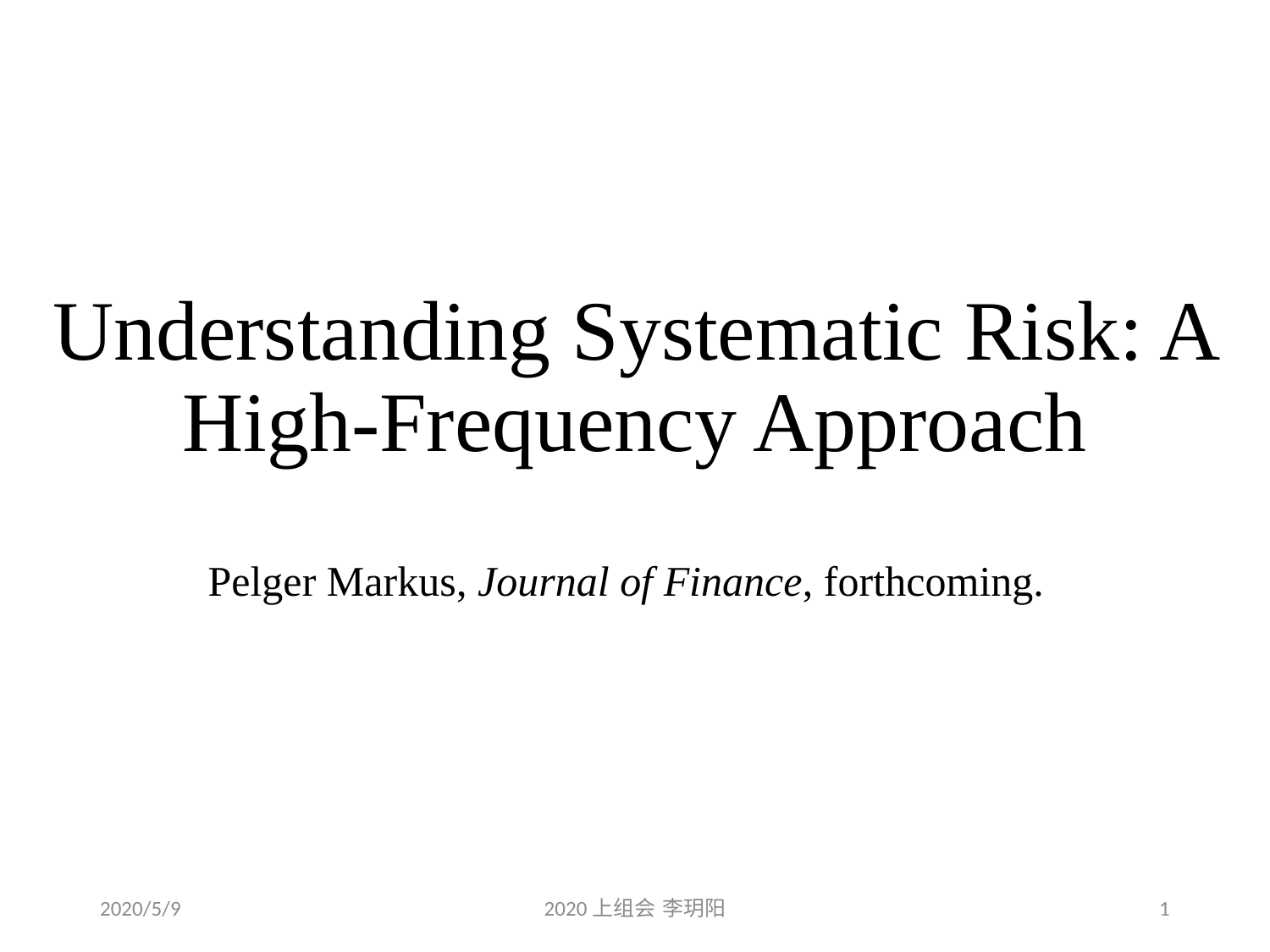

# Understanding Systematic Risk: A High-Frequency Approach
Pelger Markus, Journal of Finance, forthcoming.
2020/5/9
2020上组会 李玥阳
1